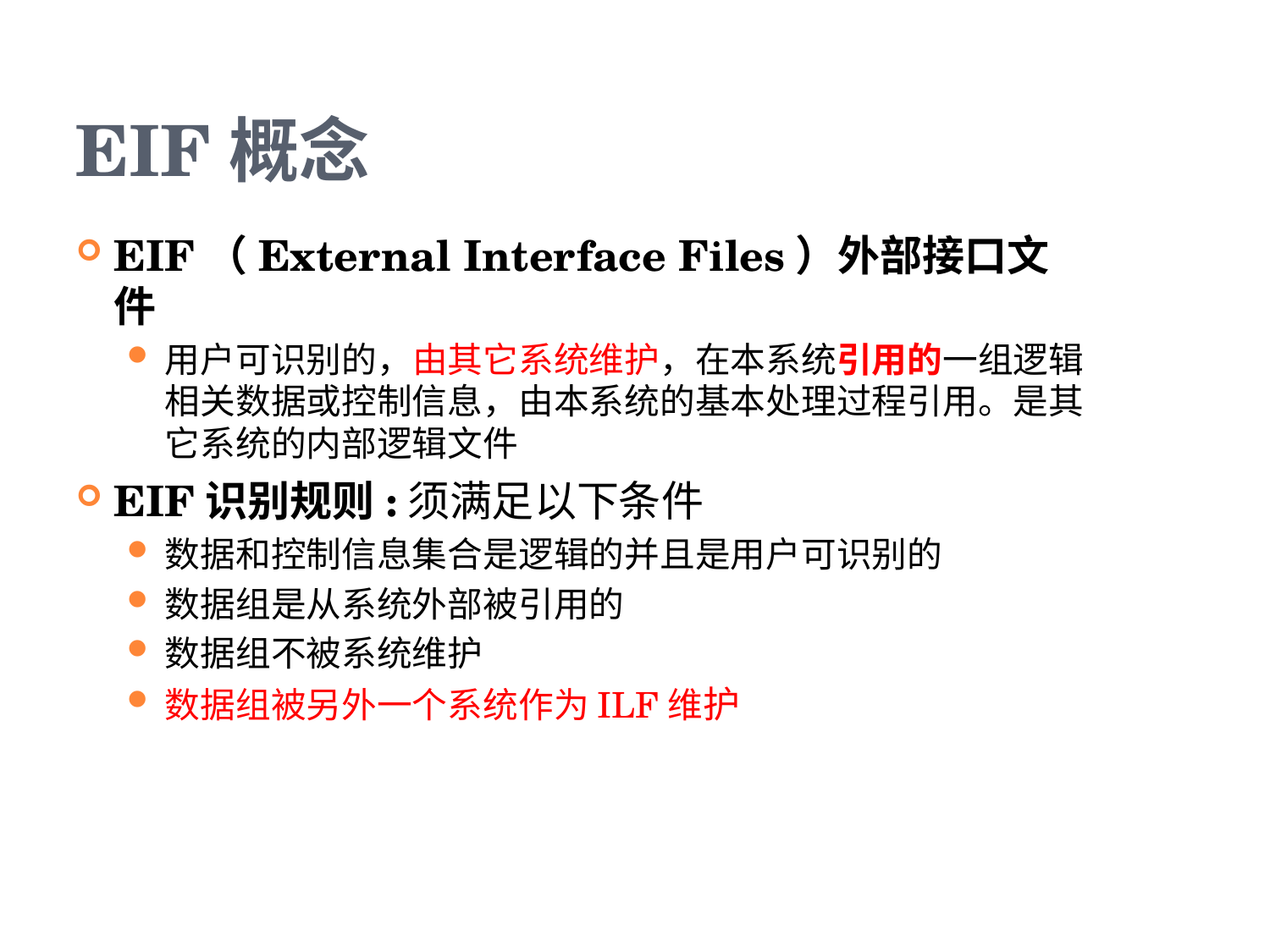

# EIF概念
EIF（External Interface Files）外部接口文件
用户可识别的，由其它系统维护，在本系统引用的一组逻辑相关数据或控制信息，由本系统的基本处理过程引用。是其它系统的内部逻辑文件
EIF识别规则:须满足以下条件
数据和控制信息集合是逻辑的并且是用户可识别的
数据组是从系统外部被引用的
数据组不被系统维护
数据组被另外一个系统作为ILF维护